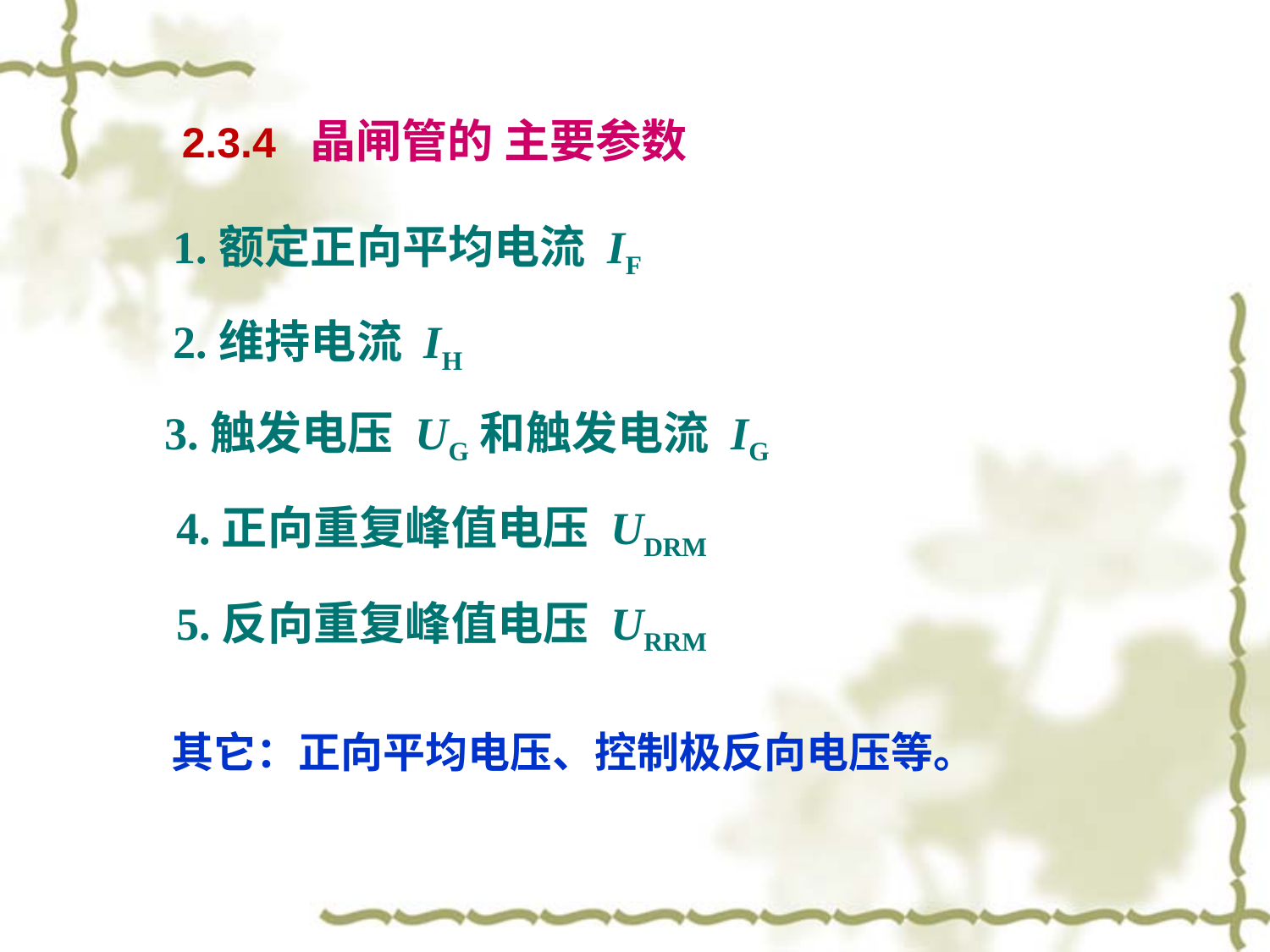

2.3.4  晶闸管的 主要参数
1.额定正向平均电流 IF
2.维持电流 IH
3.触发电压 UG和触发电流 IG
4.正向重复峰值电压 UDRM
5.反向重复峰值电压 URRM
其它：正向平均电压、控制极反向电压等。
121